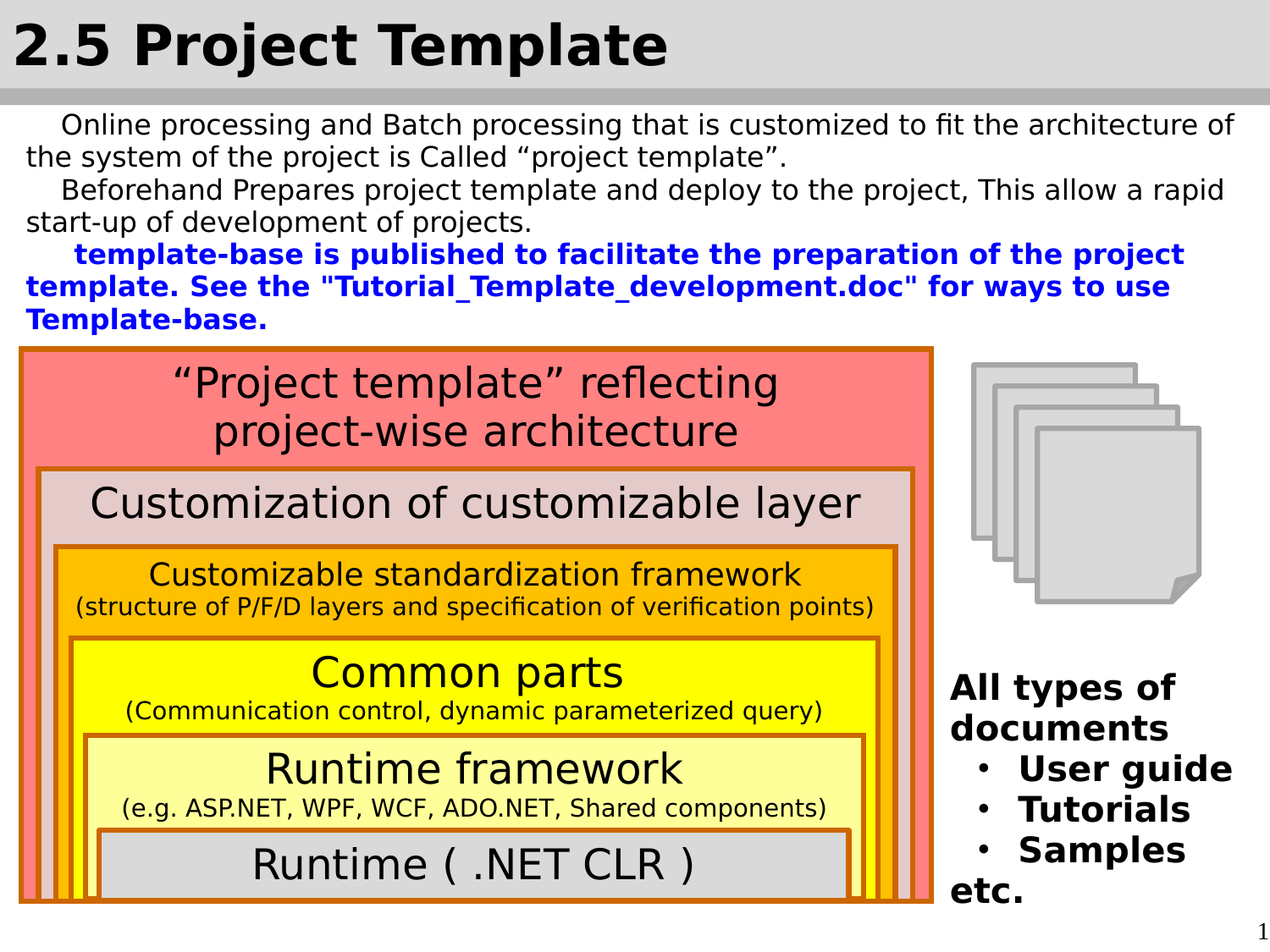

2.5 Project Template
　Online processing and Batch processing that is customized to fit the architecture of the system of the project is Called “project template”.
　Beforehand Prepares project template and deploy to the project, This allow a rapid start-up of development of projects.
 　template-base is published to facilitate the preparation of the project template. See the "Tutorial_Template_development.doc" for ways to use Template-base.
“Project template” reflecting
project-wise architecture

Customization of customizable layer
Customizable standardization framework
(structure of P/F/D layers and specification of verification points)
Common parts
(Communication control, dynamic parameterized query)
All types of documents
 ・ User guide
 ・ Tutorials
 ・ Samples etc.
Runtime framework
(e.g. ASP.NET, WPF, WCF, ADO.NET, Shared components)
Runtime ( .NET CLR )